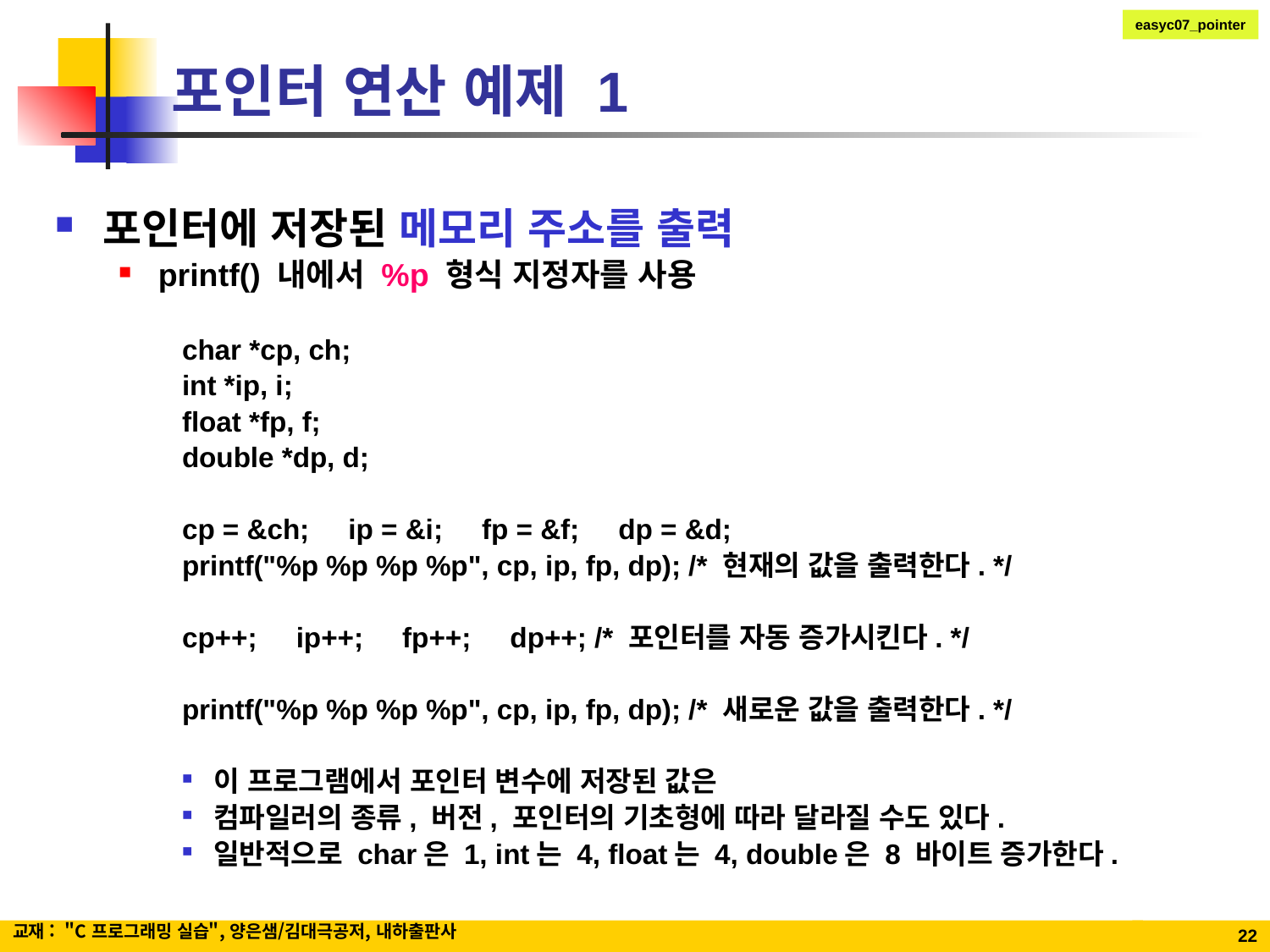

# 포인터 연산 예제 1
포인터에 저장된 메모리 주소를 출력
printf() 내에서 %p 형식 지정자를 사용

char *cp, ch;
int *ip, i;
float *fp, f;
double *dp, d;

cp = &ch;     ip = &i;     fp = &f;     dp = &d;
printf("%p %p %p %p", cp, ip, fp, dp); /* 현재의 값을 출력한다. */

cp++;     ip++;     fp++;     dp++; /* 포인터를 자동 증가시킨다. */

printf("%p %p %p %p", cp, ip, fp, dp); /* 새로운 값을 출력한다. */

이 프로그램에서 포인터 변수에 저장된 값은
컴파일러의 종류, 버전, 포인터의 기초형에 따라 달라질 수도 있다.
일반적으로 char은 1, int는 4, float는 4, double은 8 바이트 증가한다.
교재 :  "C 프로그래밍 실습", 양은샘/김대극공저, 내하출판사
22